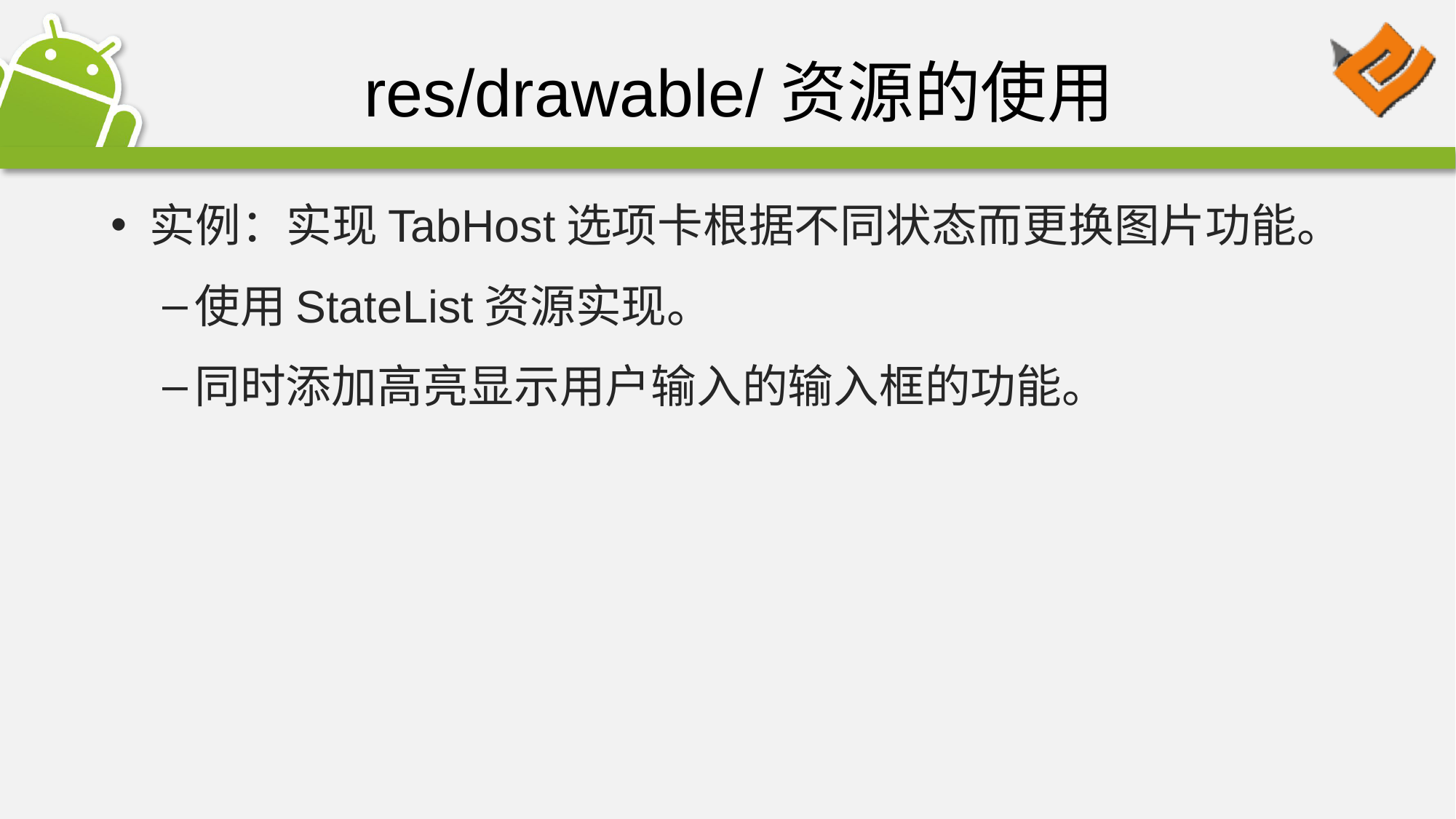

# res/drawable/资源的使用
实例：实现TabHost选项卡根据不同状态而更换图片功能。
使用StateList资源实现。
同时添加高亮显示用户输入的输入框的功能。